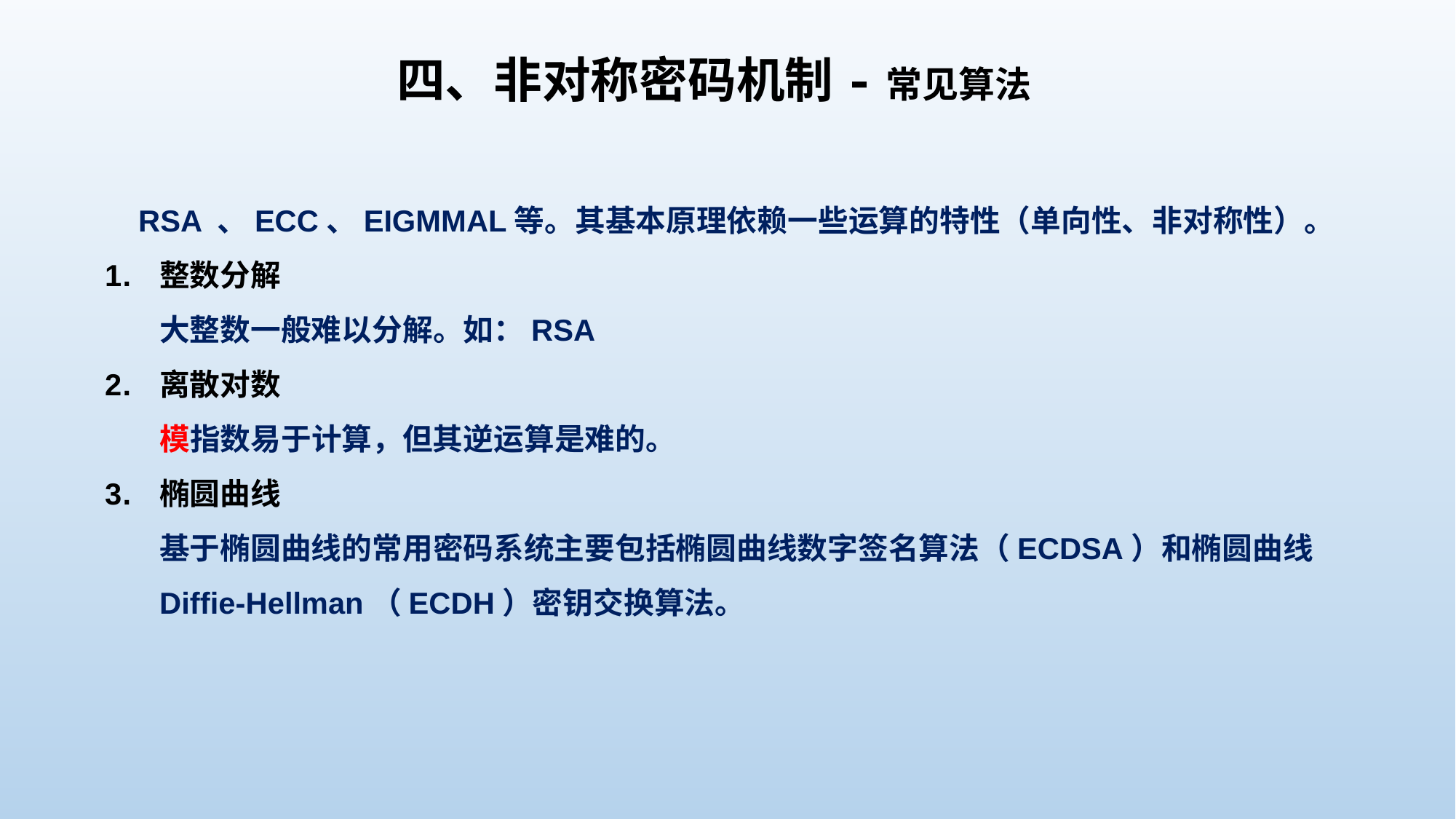

四、非对称密码机制-常见算法
    RSA 、ECC、EIGMMAL等。其基本原理依赖一些运算的特性（单向性、非对称性）。
整数分解
大整数一般难以分解。如：RSA
离散对数
模指数易于计算，但其逆运算是难的。
椭圆曲线
基于椭圆曲线的常用密码系统主要包括椭圆曲线数字签名算法（ECDSA）和椭圆曲线Diffie-Hellman（ECDH）密钥交换算法。